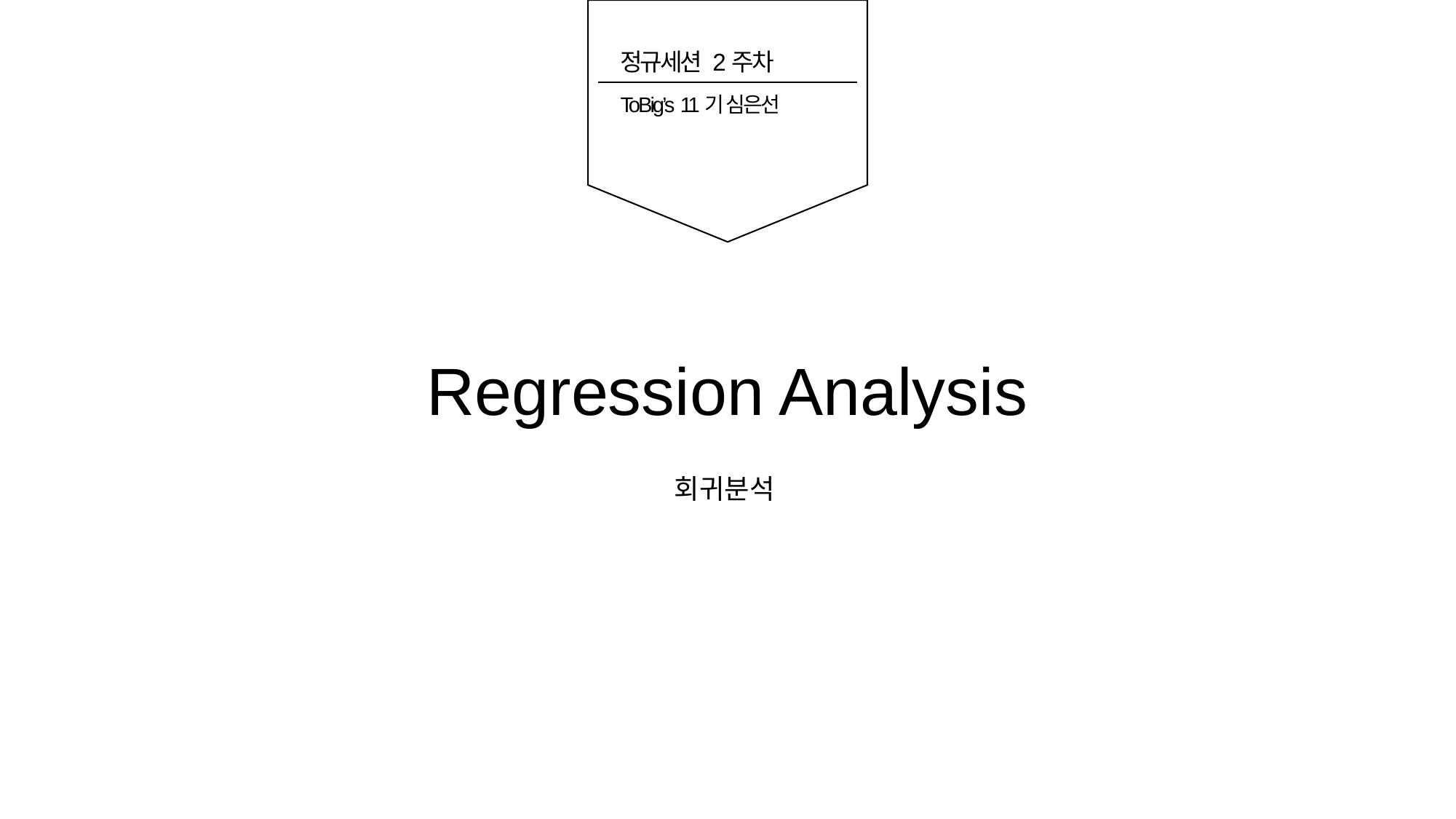

정규세션 2주차
ToBig’s  11기 심은선
Regression Analysis

회귀분석